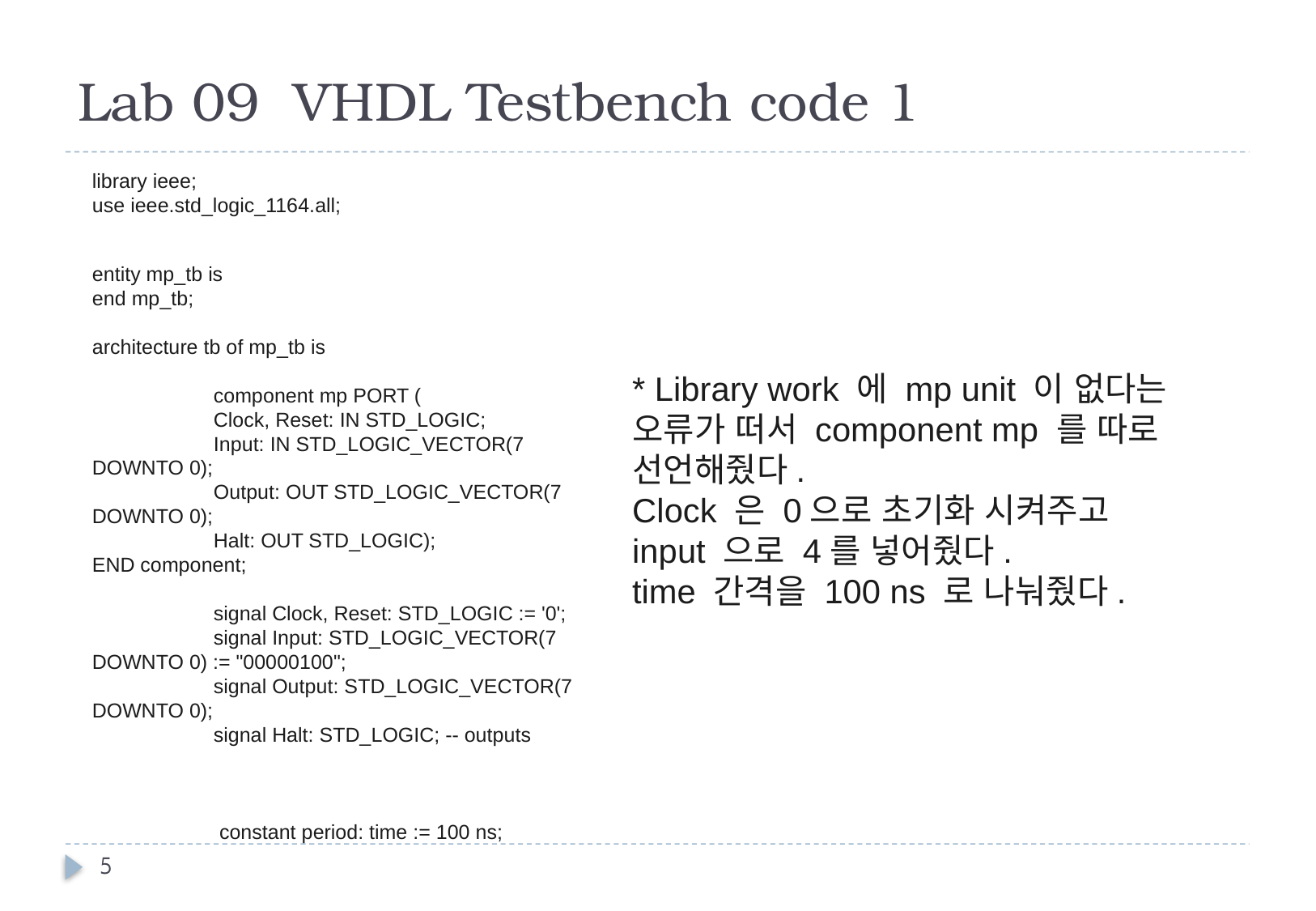

# Lab 09  VHDL Testbench code 1

library ieee;
use ieee.std_logic_1164.all;

entity mp_tb is
end mp_tb;

architecture tb of mp_tb is

	component mp PORT (
	Clock, Reset: IN STD_LOGIC;
	Input: IN STD_LOGIC_VECTOR(7 DOWNTO 0);
	Output: OUT STD_LOGIC_VECTOR(7 DOWNTO 0);
	Halt: OUT STD_LOGIC);
END component;

	signal Clock, Reset: STD_LOGIC := '0';
	signal Input: STD_LOGIC_VECTOR(7 DOWNTO 0) := "00000100";
	signal Output: STD_LOGIC_VECTOR(7 DOWNTO 0);
	signal Halt: STD_LOGIC; -- outputs

	 constant period: time := 100 ns;

* Library work 에 mp unit 이 없다는 오류가 떠서 component mp 를 따로 선언해줬다.
Clock 은 0으로 초기화 시켜주고 input 으로 4를 넣어줬다.
time 간격을 100 ns 로 나눠줬다.
5